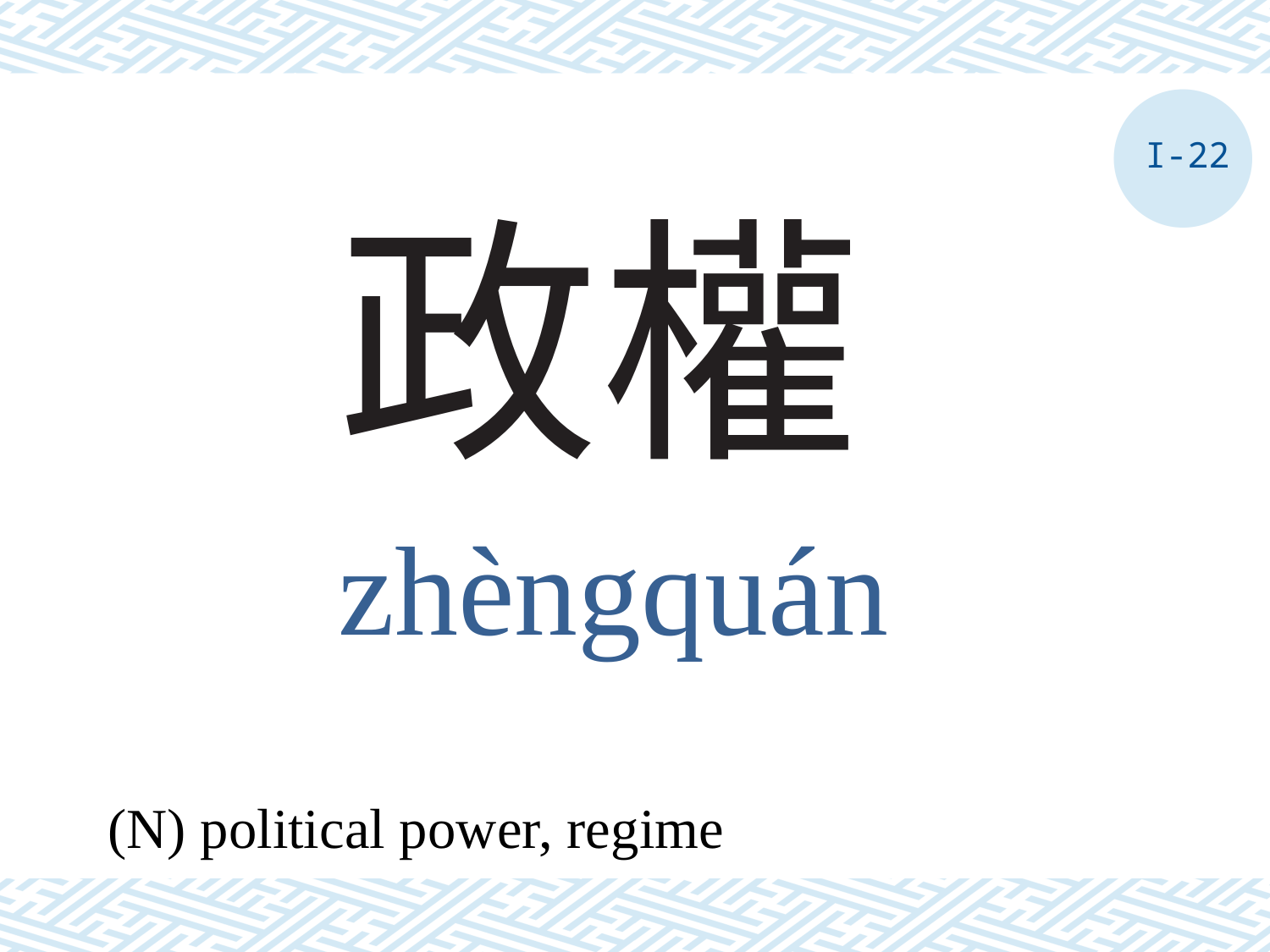

I-22

# 政權
zhèngquán
(N) political power, regime